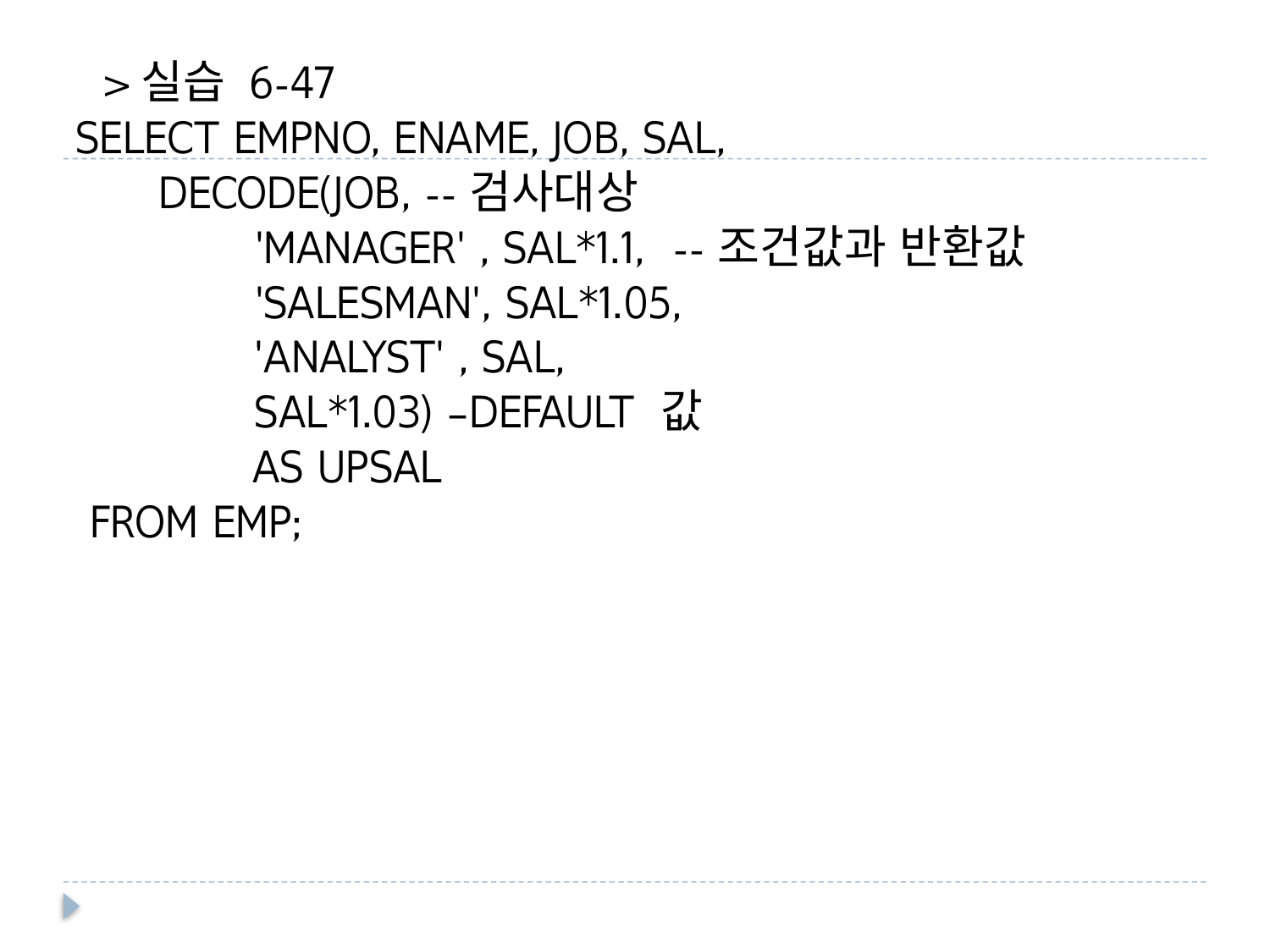

>실습 6-47
SELECT EMPNO, ENAME, JOB, SAL,
      DECODE(JOB, --검사대상
             'MANAGER' , SAL*1.1,  --조건값과 반환값
             'SALESMAN', SAL*1.05,
             'ANALYST' , SAL,
             SAL*1.03) –DEFAULT 값
	   AS UPSAL
 FROM EMP;